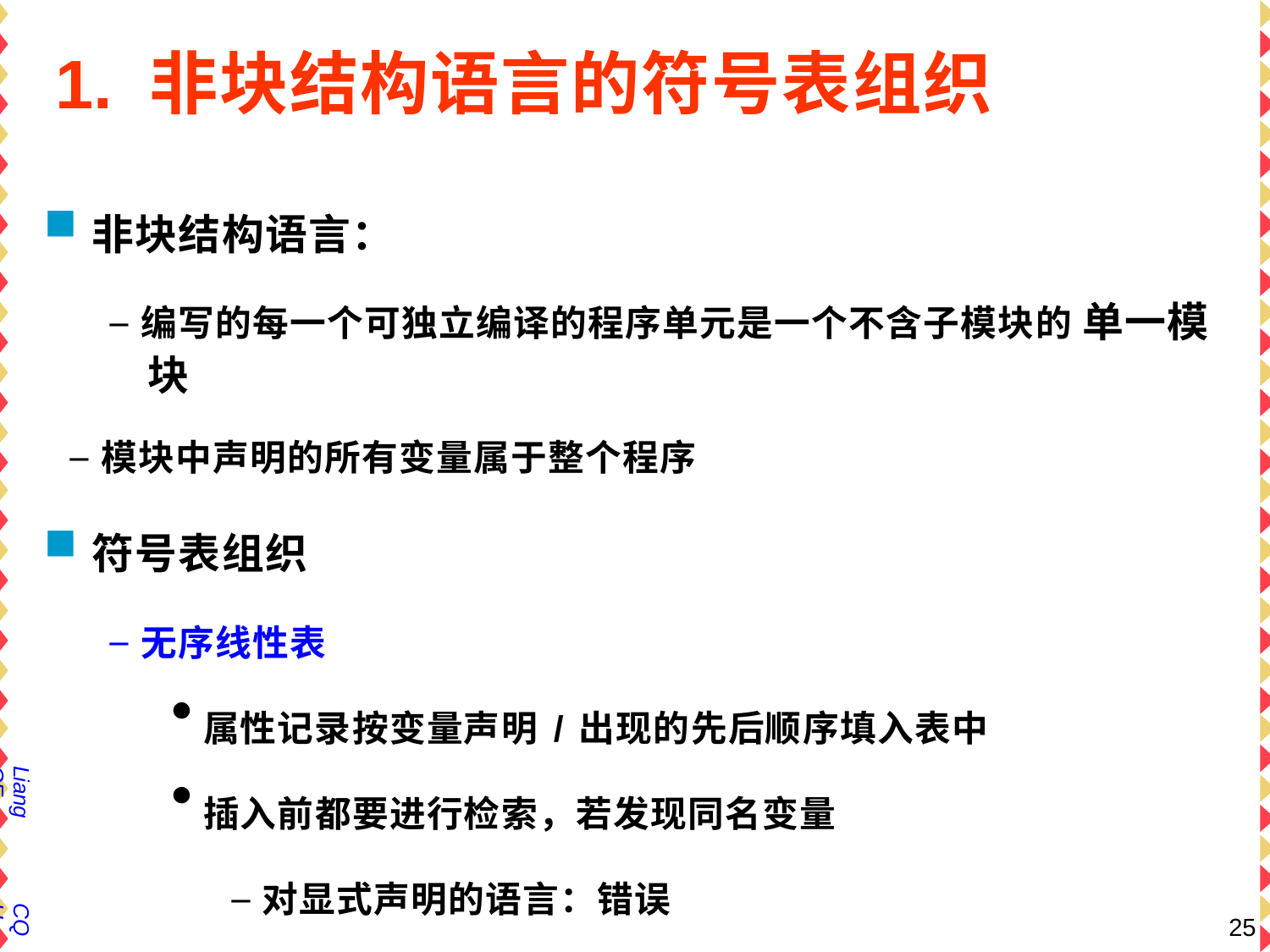

# 1. 非块结构语言的符号表组织
非块结构语言：
–编写的每一个可独立编译的程序单元是一个不含子模块的 单一模块
–模块中声明的所有变量属于整个程序
符号表组织
–无序线性表
属性记录按变量声明/出现的先后顺序填入表中
插入前都要进行检索，若发现同名变量
–对显式声明的语言：错误
–对隐式声明的语言：引用
适用于程序中出现的变量很少的情况
Liang GE
CQU
25